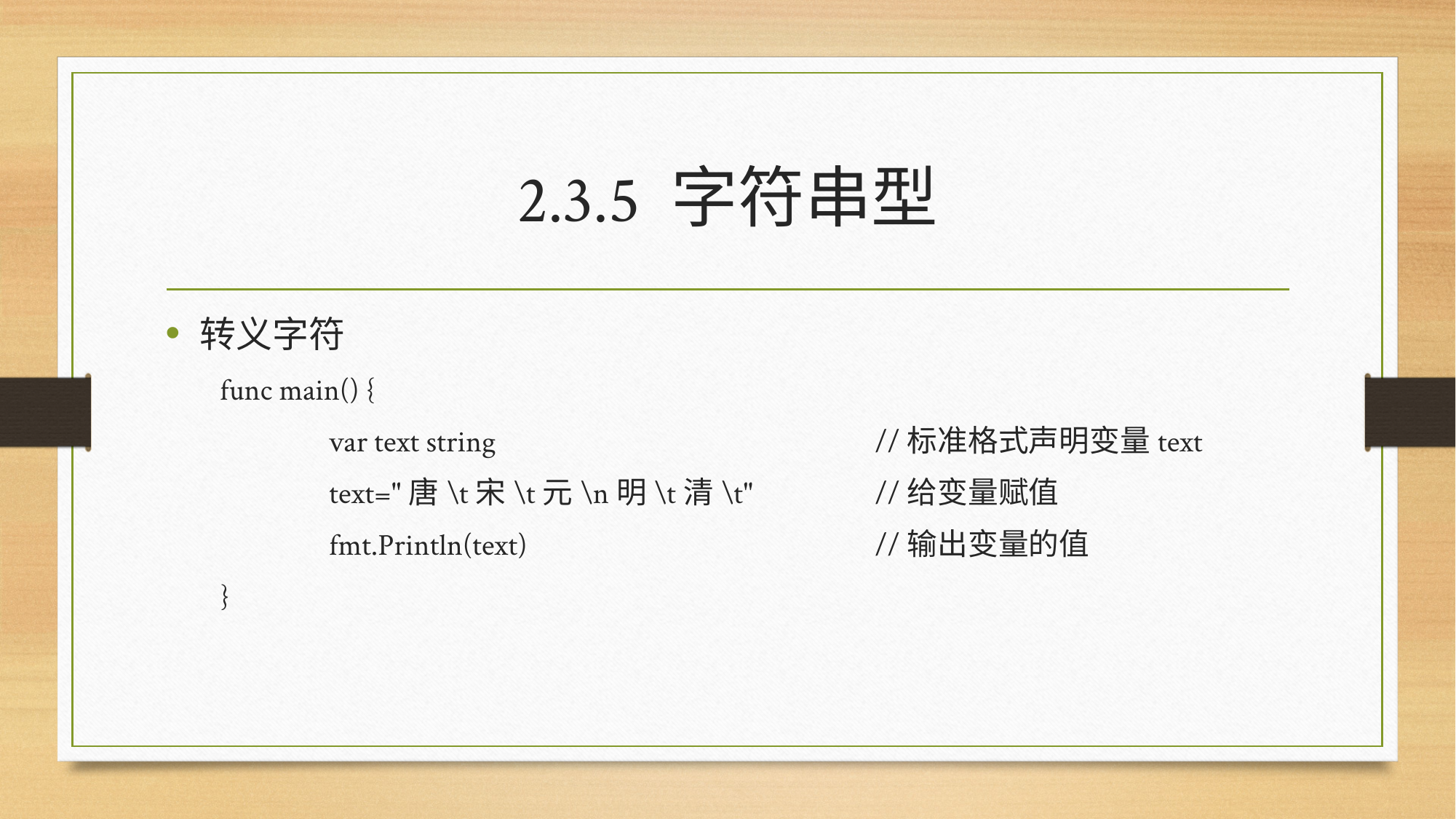

# 2.3.5 字符串型
转义字符
func main() {
	var text string                  			//标准格式声明变量text
	text="唐\t宋\t元\n明\t清\t"   	//给变量赋值
	fmt.Println(text)               			//输出变量的值
}